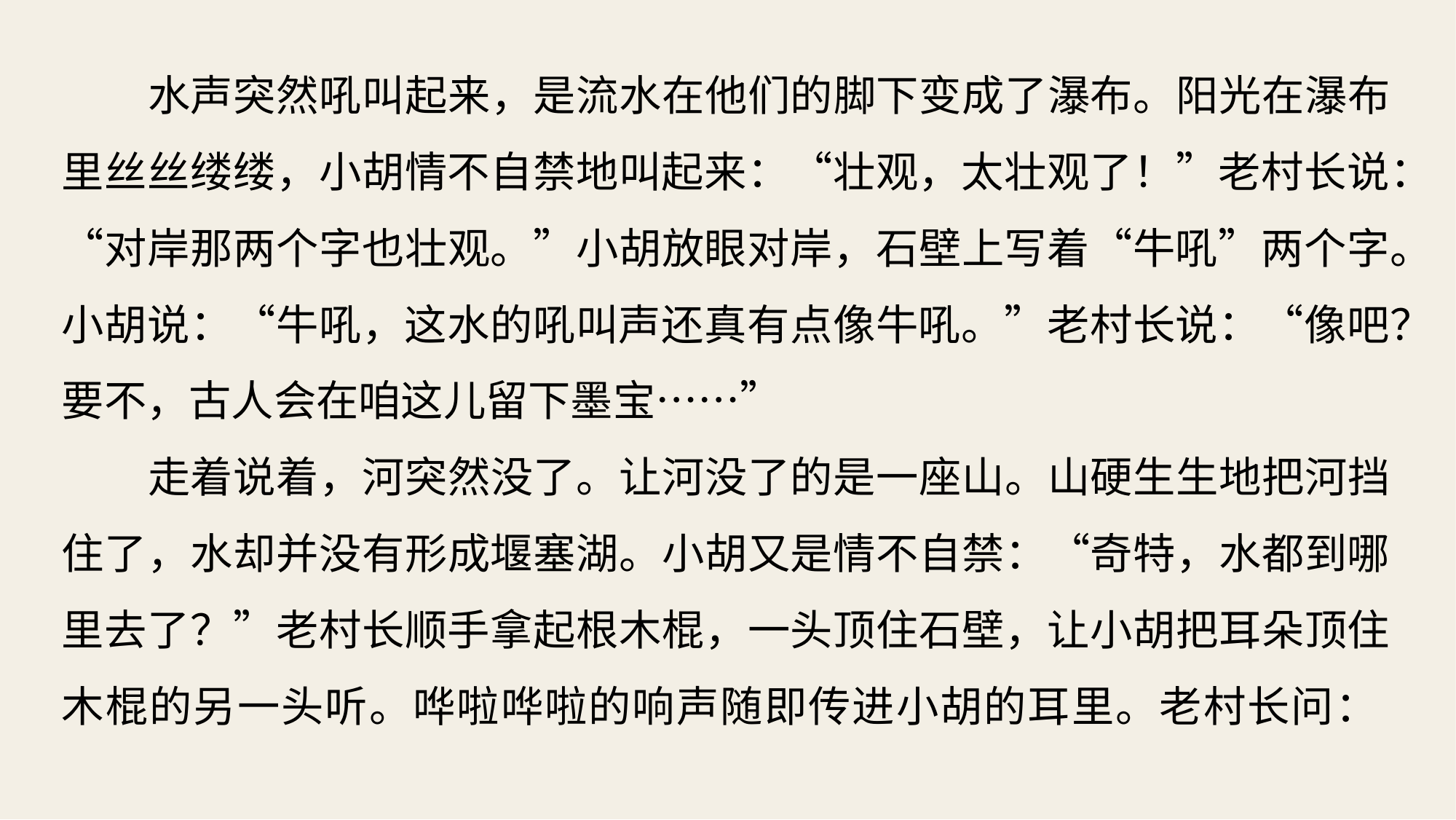

水声突然吼叫起来，是流水在他们的脚下变成了瀑布。阳光在瀑布里丝丝缕缕，小胡情不自禁地叫起来：“壮观，太壮观了！”老村长说：“对岸那两个字也壮观。”小胡放眼对岸，石壁上写着“牛吼”两个字。小胡说：“牛吼，这水的吼叫声还真有点像牛吼。”老村长说：“像吧？要不，古人会在咱这儿留下墨宝……”
走着说着，河突然没了。让河没了的是一座山。山硬生生地把河挡住了，水却并没有形成堰塞湖。小胡又是情不自禁：“奇特，水都到哪里去了？”老村长顺手拿起根木棍，一头顶住石壁，让小胡把耳朵顶住木棍的另一头听。哗啦哗啦的响声随即传进小胡的耳里。老村长问：